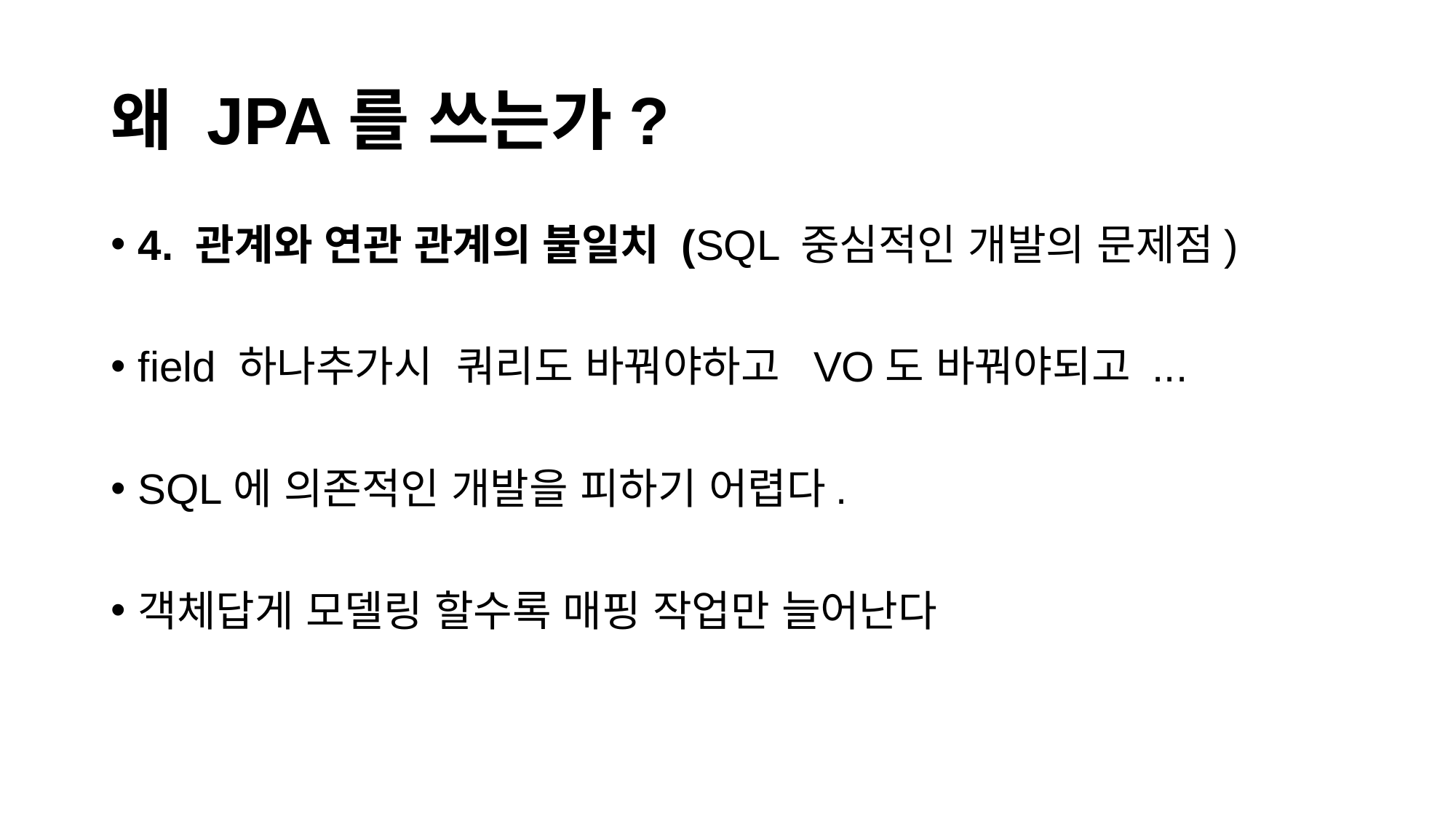

# 왜 JPA를 쓰는가?
4. 관계와 연관 관계의 불일치 (SQL 중심적인 개발의 문제점)

field 하나추가시  쿼리도 바꿔야하고  VO도 바꿔야되고 ...

SQL에 의존적인 개발을 피하기 어렵다.

객체답게 모델링 할수록 매핑 작업만 늘어난다